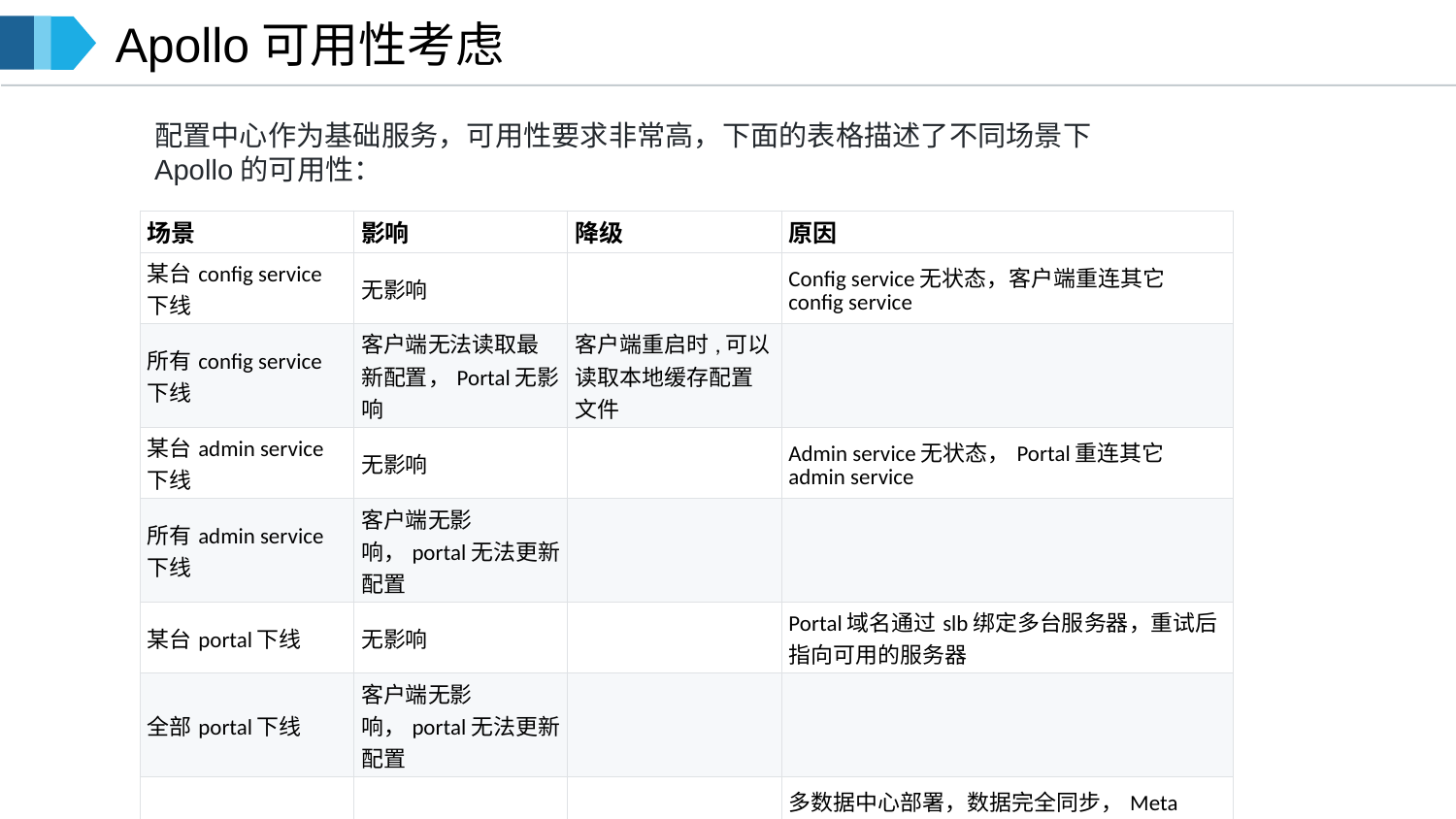

Apollo可用性考虑
配置中心作为基础服务，可用性要求非常高，下面的表格描述了不同场景下Apollo的可用性：
| 场景 | 影响 | 降级 | 原因 |
| --- | --- | --- | --- |
| 某台config service下线 | 无影响 |  | Config service无状态，客户端重连其它config service |
| 所有config service下线 | 客户端无法读取最新配置，Portal无影响 | 客户端重启时,可以读取本地缓存配置文件 |  |
| 某台admin service下线 | 无影响 |  | Admin service无状态，Portal重连其它admin service |
| 所有admin service下线 | 客户端无影响，portal无法更新配置 |  |  |
| 某台portal下线 | 无影响 |  | Portal域名通过slb绑定多台服务器，重试后指向可用的服务器 |
| 全部portal下线 | 客户端无影响，portal无法更新配置 |  |  |
| 某个数据中心下线 | 无影响 |  | 多数据中心部署，数据完全同步，Meta Server/Portal域名通过slb自动切换到其它存活的数据中心 |